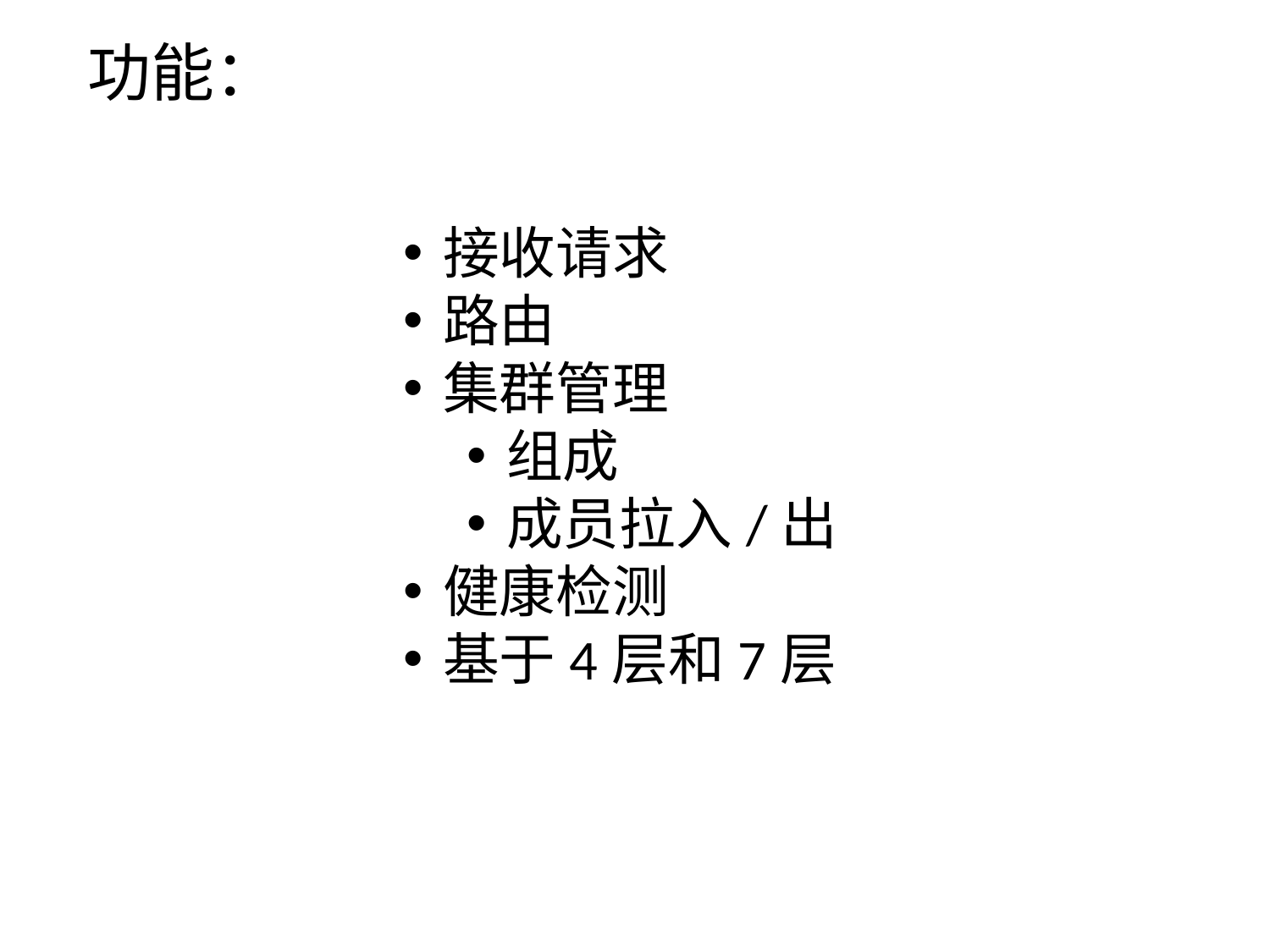

功能：
接收请求
路由
集群管理
组成
成员拉入/出
健康检测
基于4层和7层